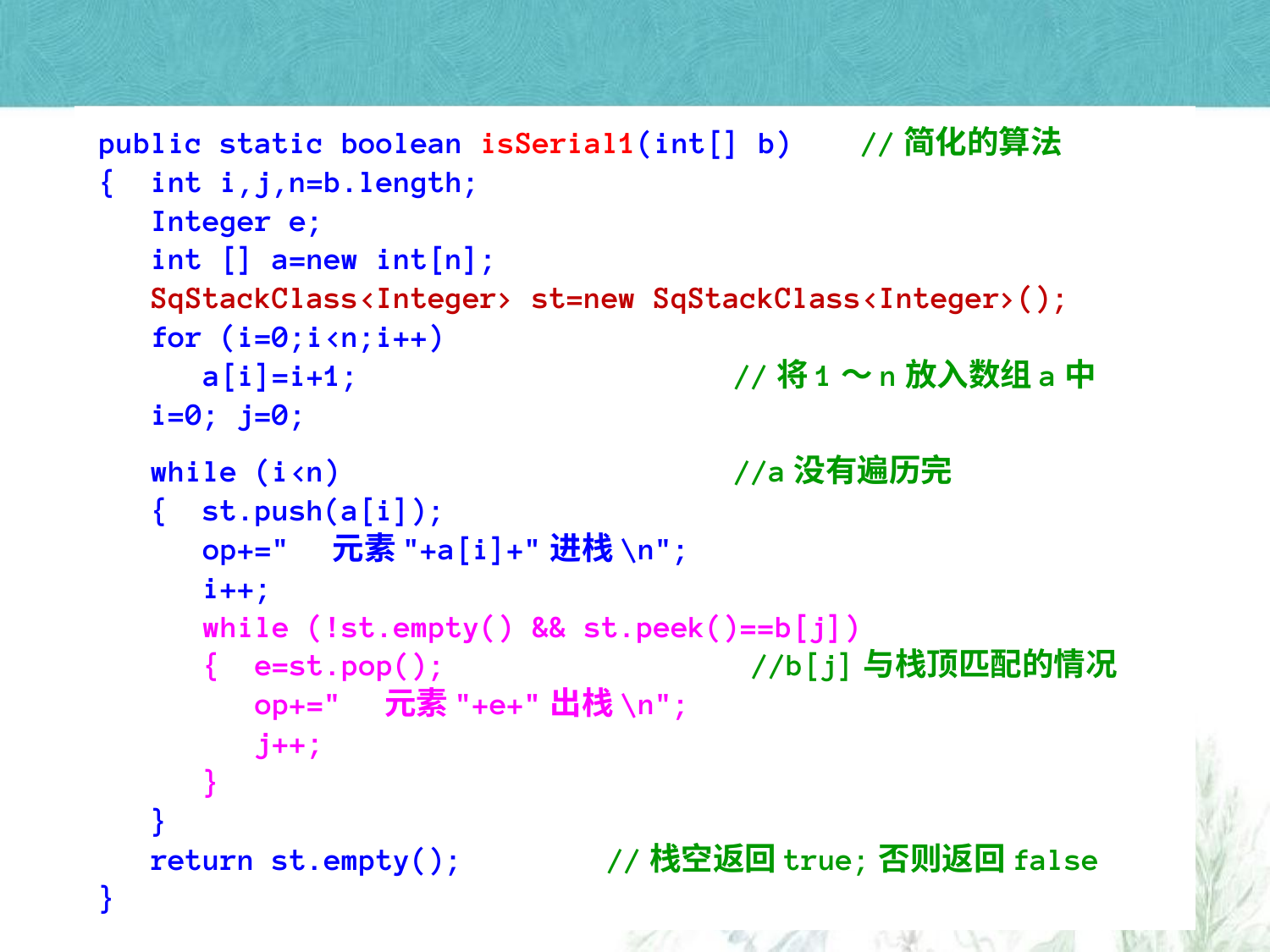

public static boolean isSerial1(int[] b)	//简化的算法
{  int i,j,n=b.length;
   Integer e;
   int [] a=new int[n];
   SqStackClass<Integer> st=new SqStackClass<Integer>();
   for (i=0;i<n;i++)
      a[i]=i+1;			//将1～n放入数组a中
   i=0; j=0;
   while (i<n)				//a没有遍历完
   {  st.push(a[i]);
      op+="  元素"+a[i]+"进栈\n";
      i++;
      while (!st.empty() && st.peek()==b[j])
      {  e=st.pop();			 //b[j]与栈顶匹配的情况
         op+="  元素"+e+"出栈\n";
         j++;
      }
   }
   return st.empty();		//栈空返回true;否则返回false
}